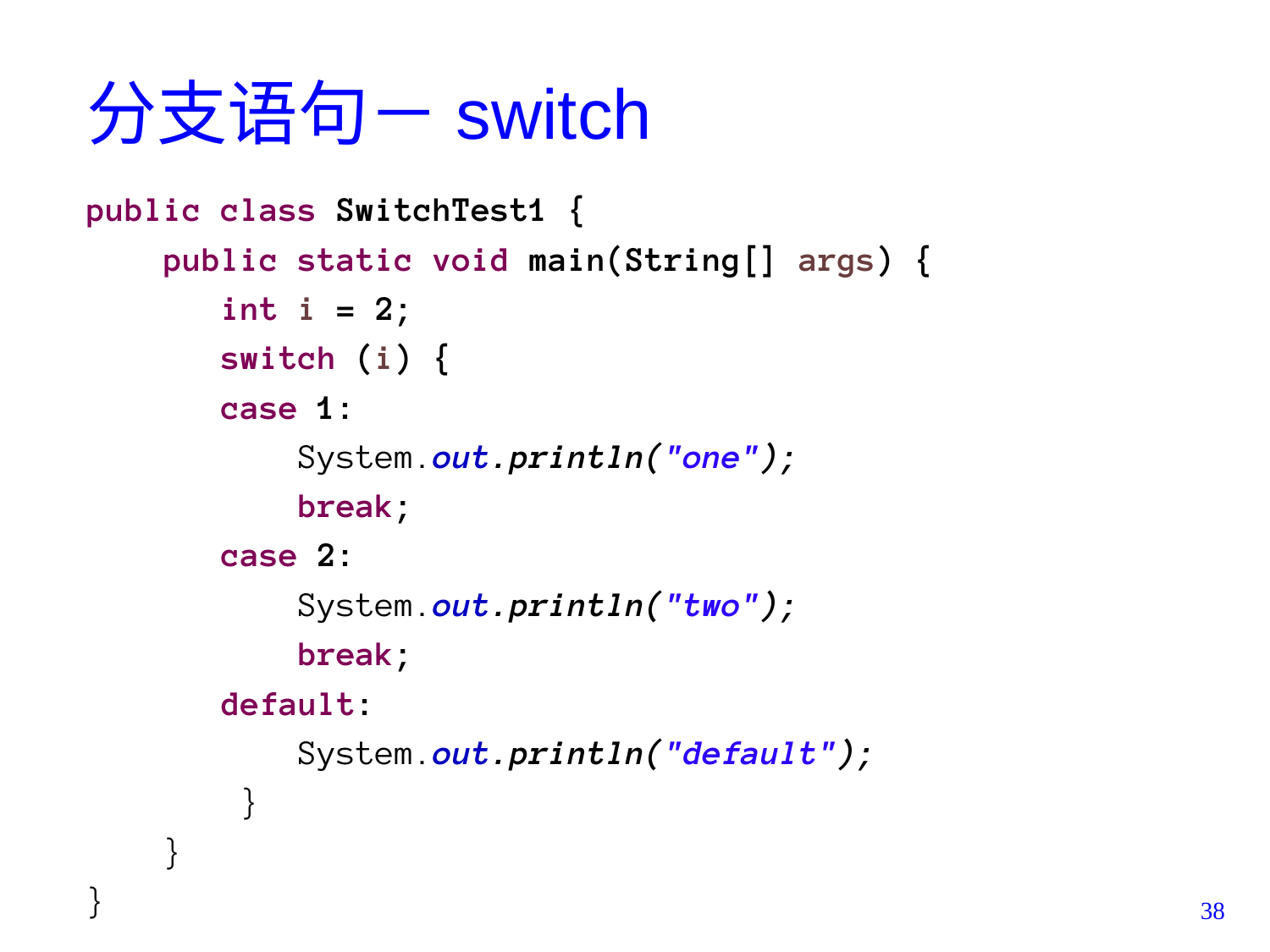

# 分支语句－switch
public class SwitchTest1 {
    public static void main(String[] args) {
       int i = 2;
       switch (i) {
       case 1:
           System.out.println("one");
           break;
       case 2:
           System.out.println("two");
           break;
       default:
           System.out.println("default");
        }
    }
}
38